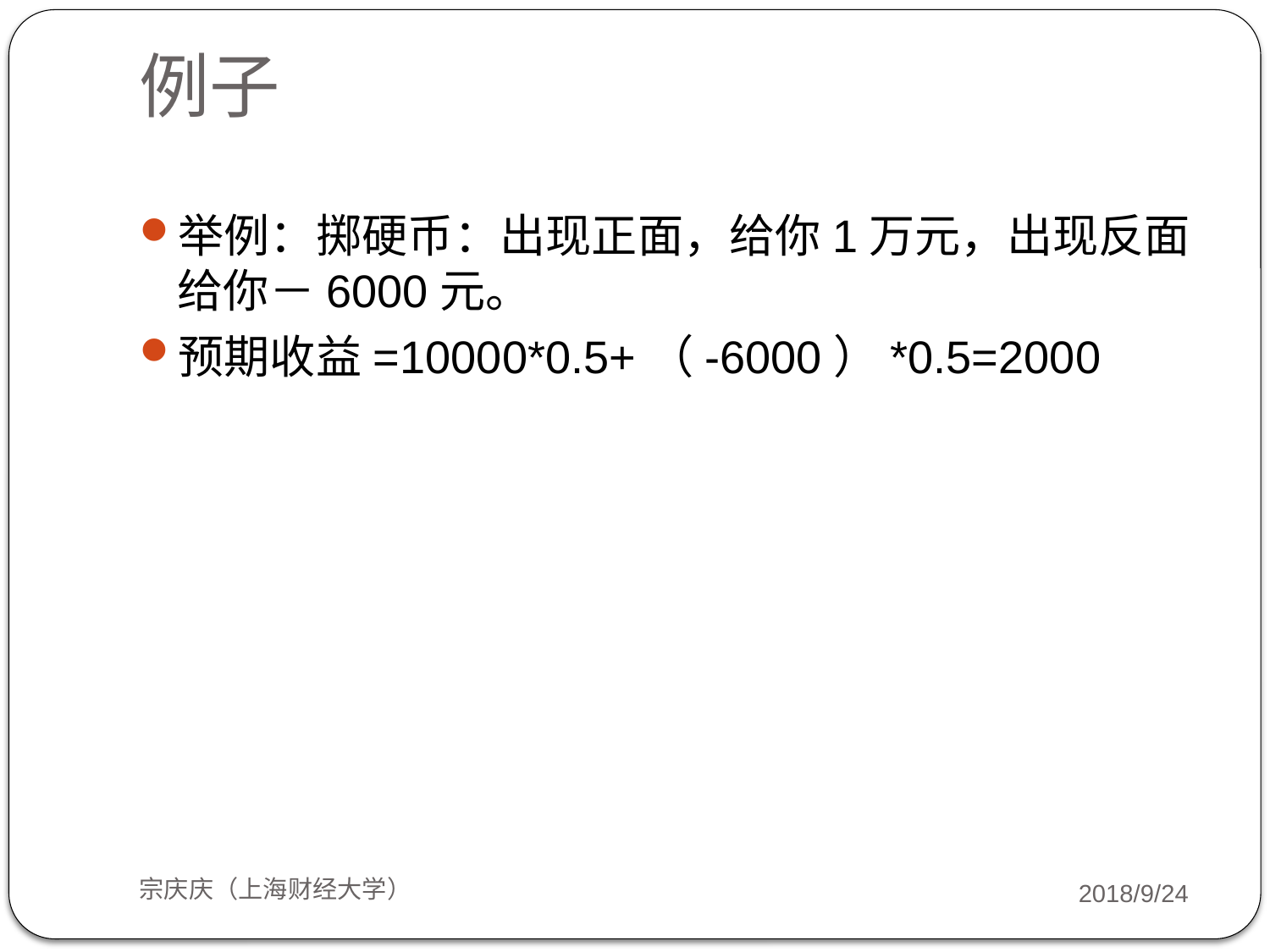

# 例子
举例：掷硬币：出现正面，给你1万元，出现反面给你－6000元。
预期收益=10000*0.5+（-6000）*0.5=2000
宗庆庆（上海财经大学）
2018/9/24